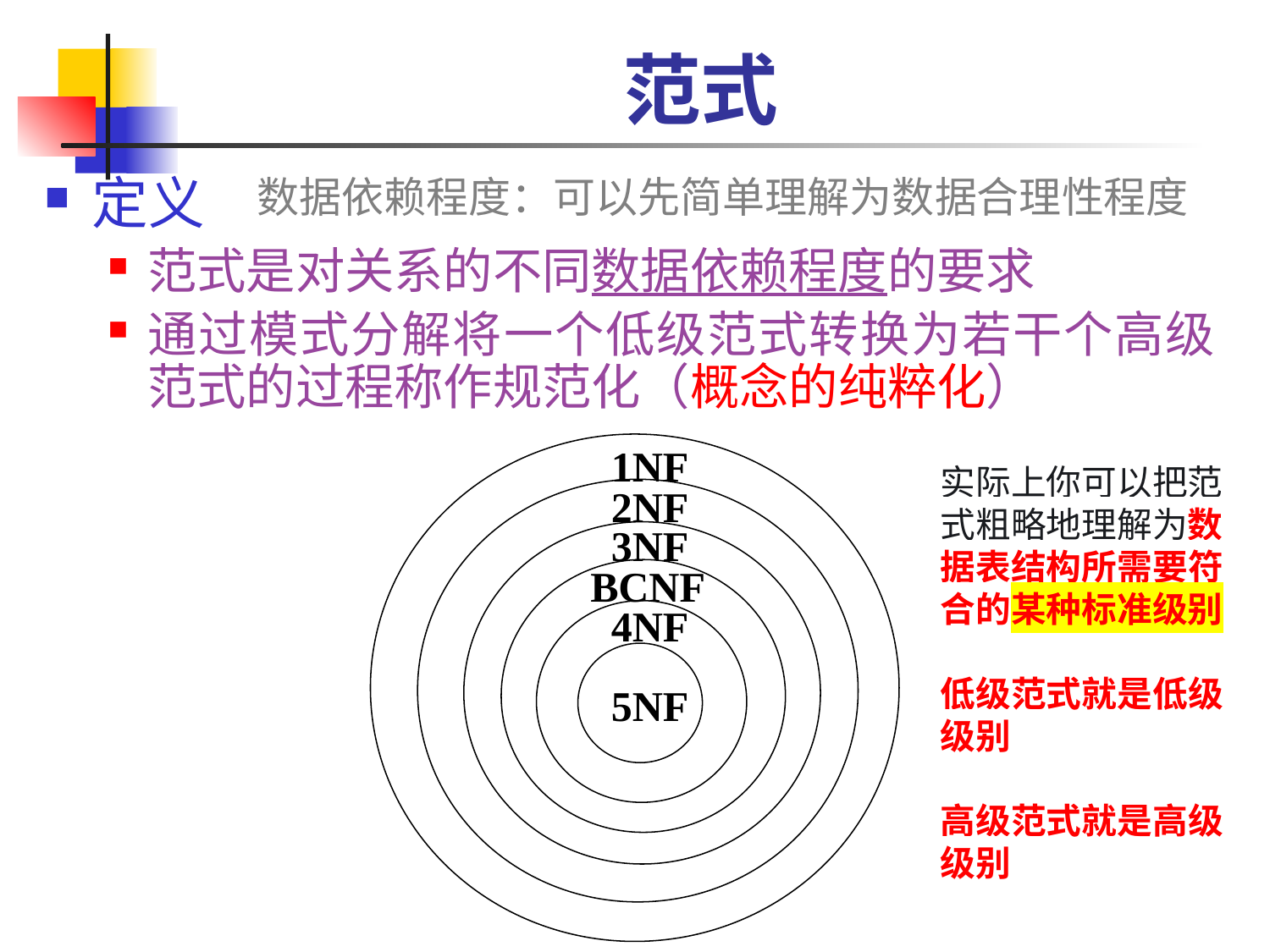

# 范式
数据依赖程度：可以先简单理解为数据合理性程度
定义
范式是对关系的不同数据依赖程度的要求
通过模式分解将一个低级范式转换为若干个高级范式的过程称作规范化（概念的纯粹化）
1NF

2NF

3NF

BCNF

4NF

5NF
实际上你可以把范式粗略地理解为数据表结构所需要符合的某种标准级别

低级范式就是低级级别

高级范式就是高级级别